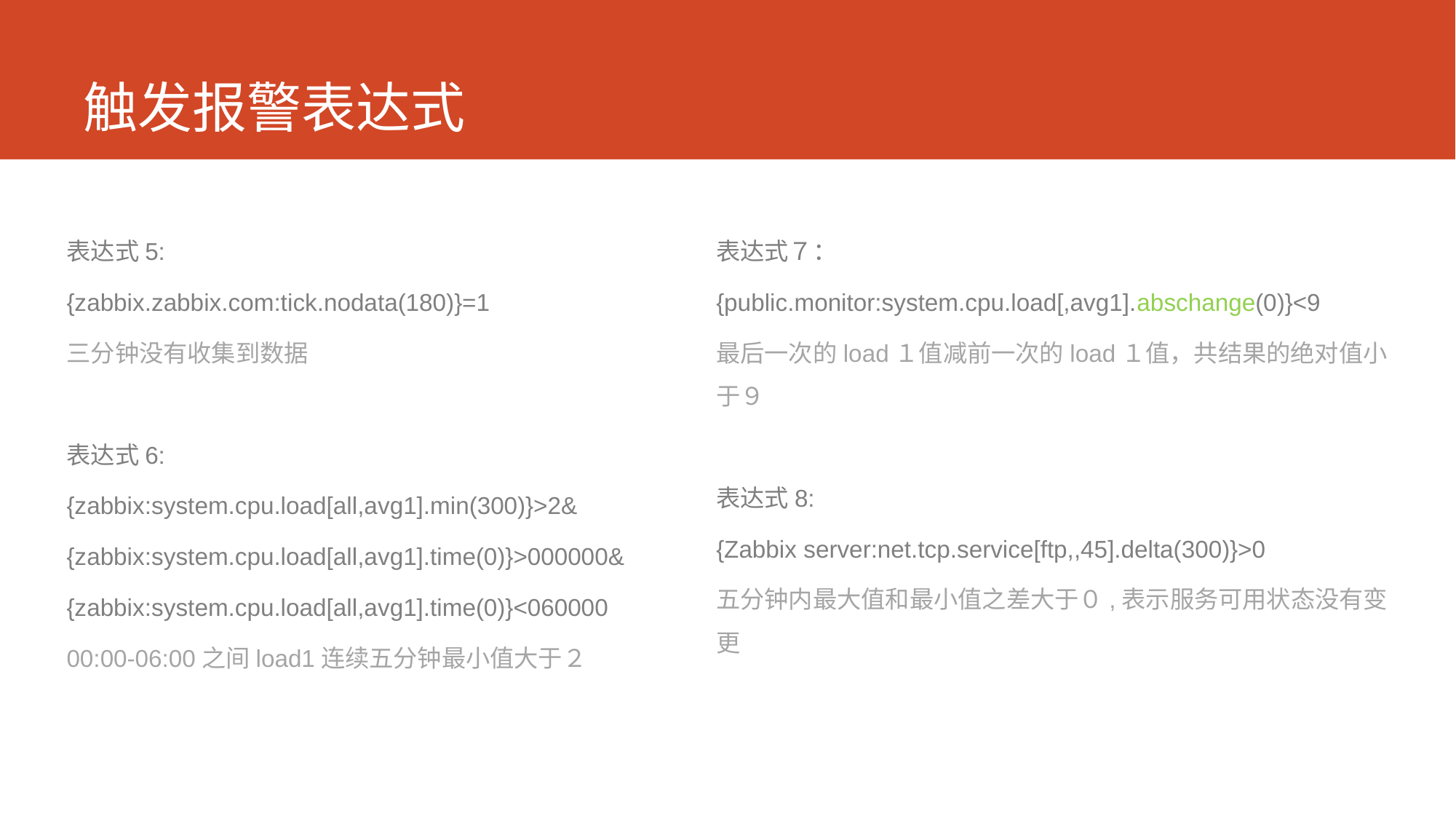

# 触发报警表达式
表达式5:
{zabbix.zabbix.com:tick.nodata(180)}=1
三分钟没有收集到数据

表达式6:
{zabbix:system.cpu.load[all,avg1].min(300)}>2&
{zabbix:system.cpu.load[all,avg1].time(0)}>000000&
{zabbix:system.cpu.load[all,avg1].time(0)}<060000
00:00-06:00之间load1连续五分钟最小值大于２
表达式７：
{public.monitor:system.cpu.load[,avg1].abschange(0)}<9
最后一次的load１值减前一次的load１值，共结果的绝对值小于９

表达式8:
{Zabbix server:net.tcp.service[ftp,,45].delta(300)}>0
五分钟内最大值和最小值之差大于０,表示服务可用状态没有变更